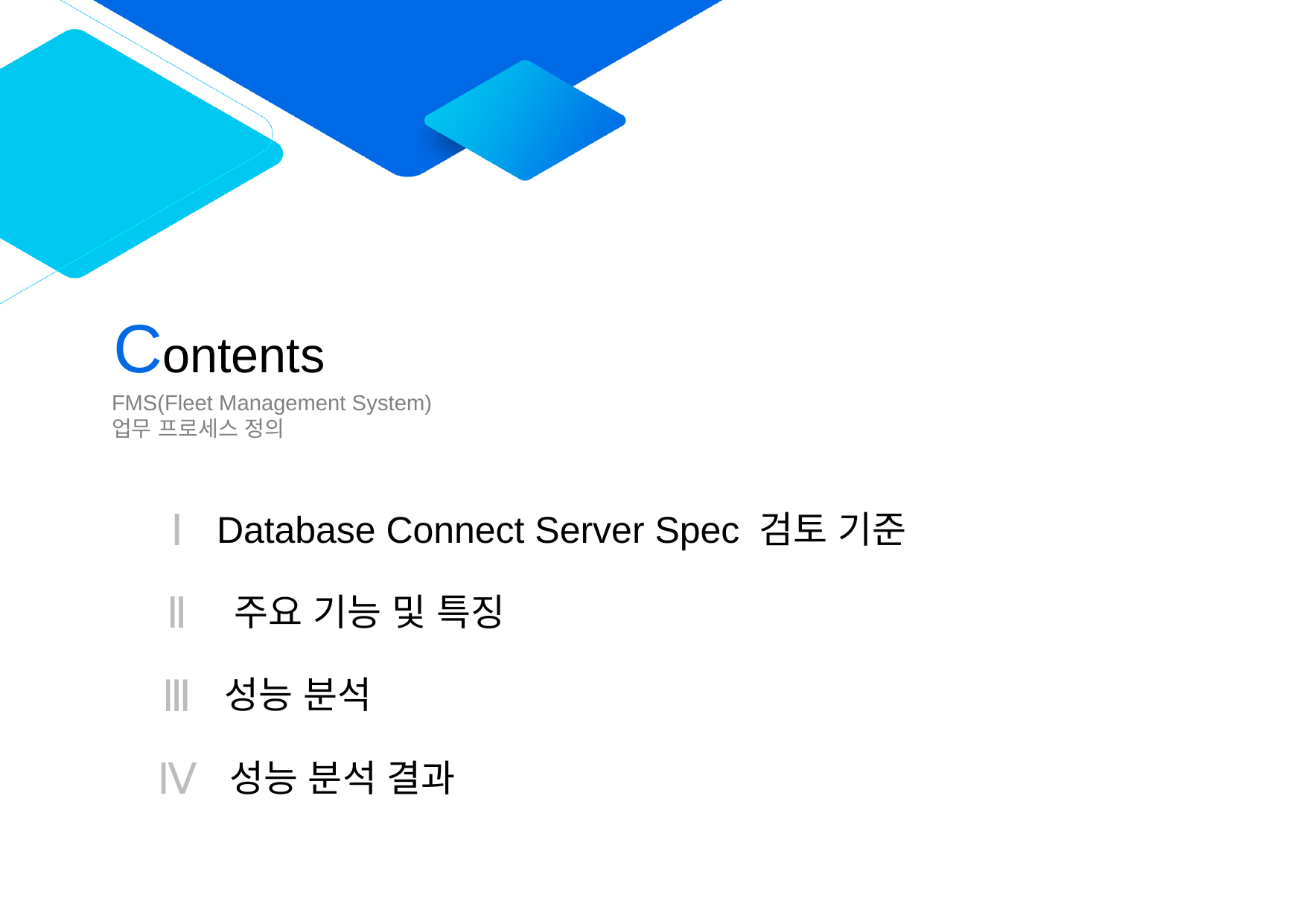

FMS(Fleet Management System)
업무 프로세스 정의
Ⅰ
Database Connect Server Spec 검토 기준
Ⅱ
주요 기능 및 특징
Ⅲ
성능 분석
Ⅳ
성능 분석 결과